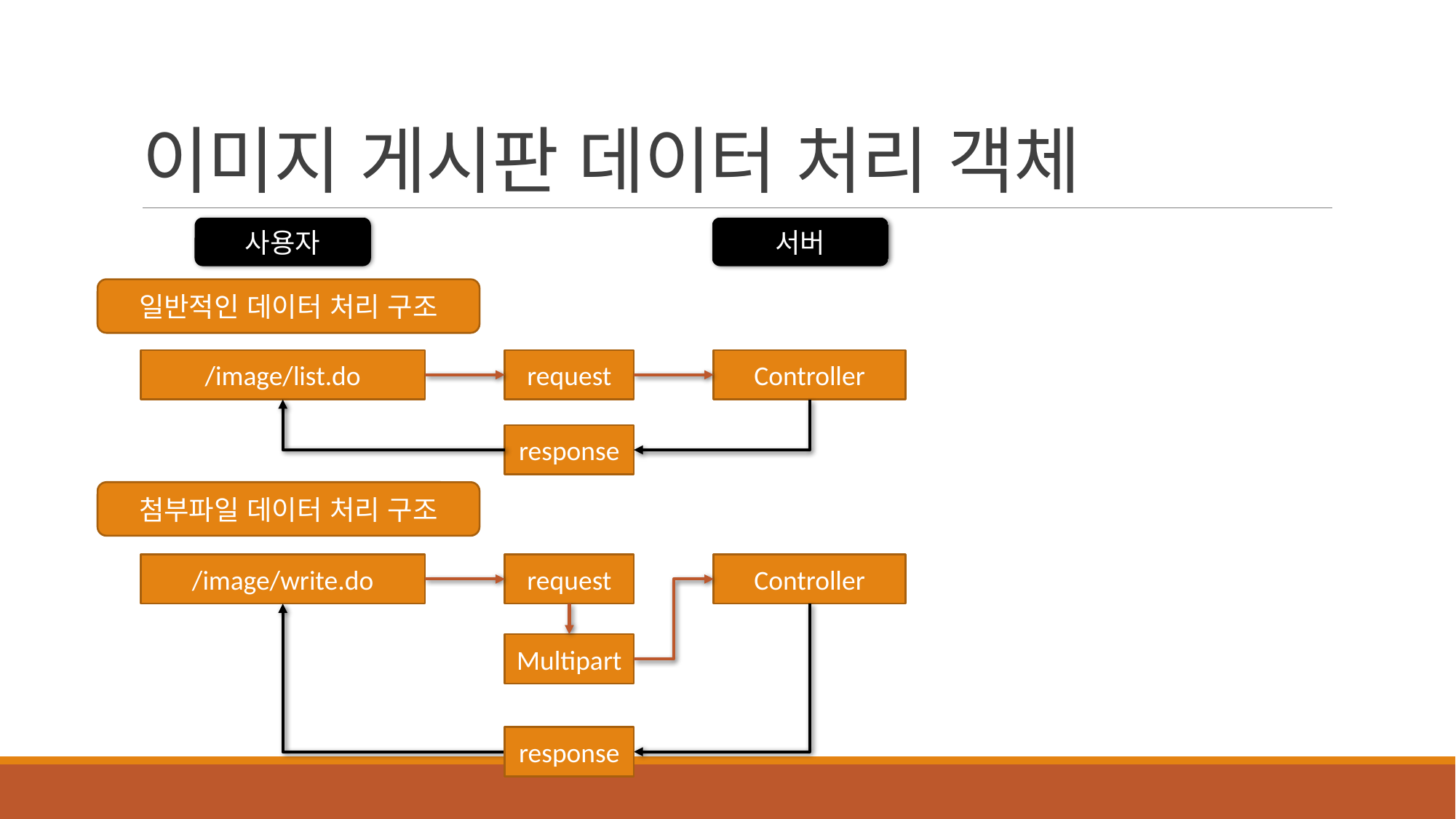

# 이미지 게시판 데이터 처리 객체
사용자
서버
일반적인 데이터 처리 구조
/image/list.do
request
Controller
response
첨부파일 데이터 처리 구조
/image/write.do
request
Controller
Multipart
response